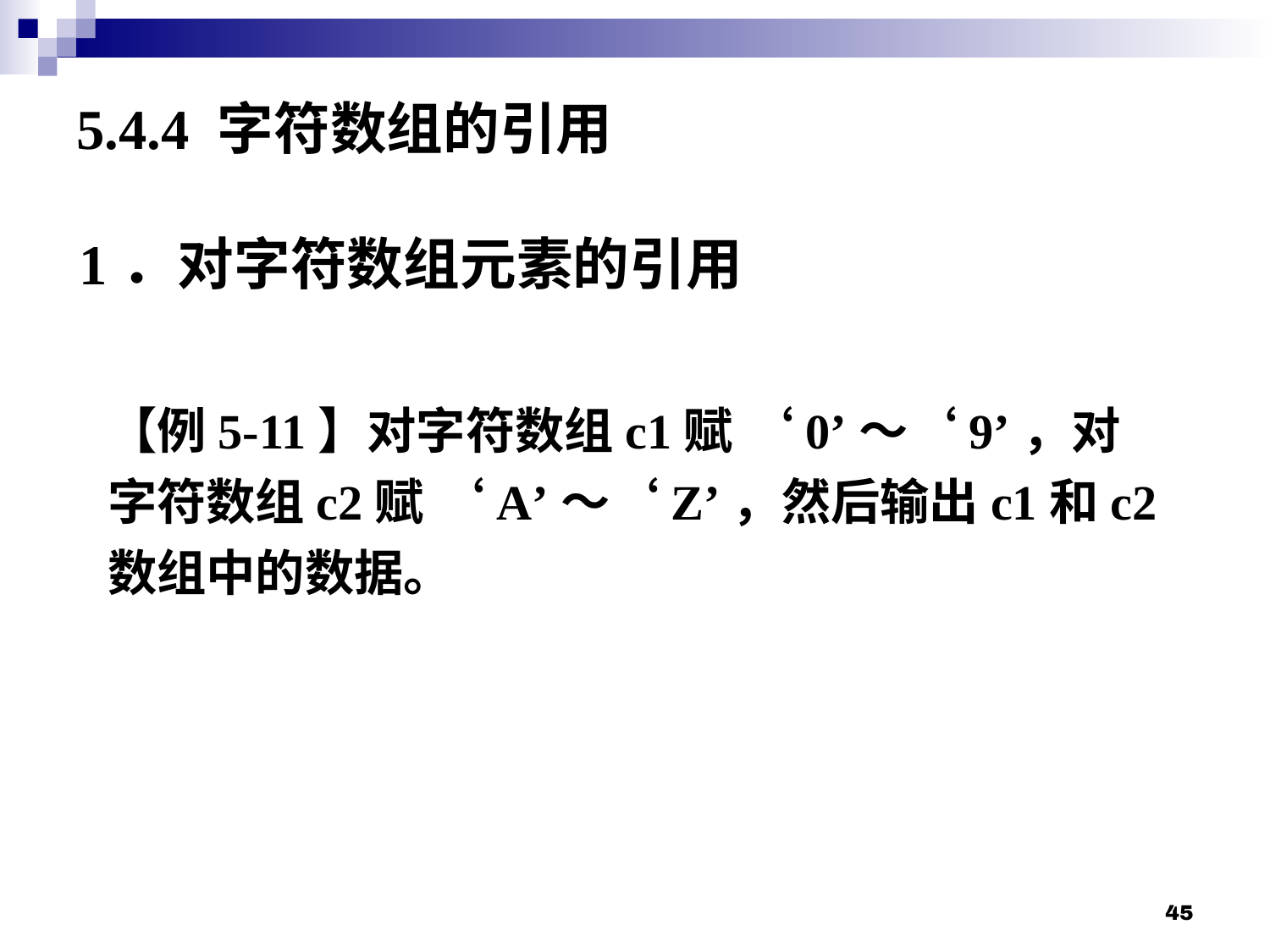

# 5.4.4 字符数组的引用
1．对字符数组元素的引用
【例5-11】对字符数组c1赋 ‘0’～‘9’，对字符数组c2赋 ‘A’～‘Z’，然后输出c1和c2数组中的数据。
45